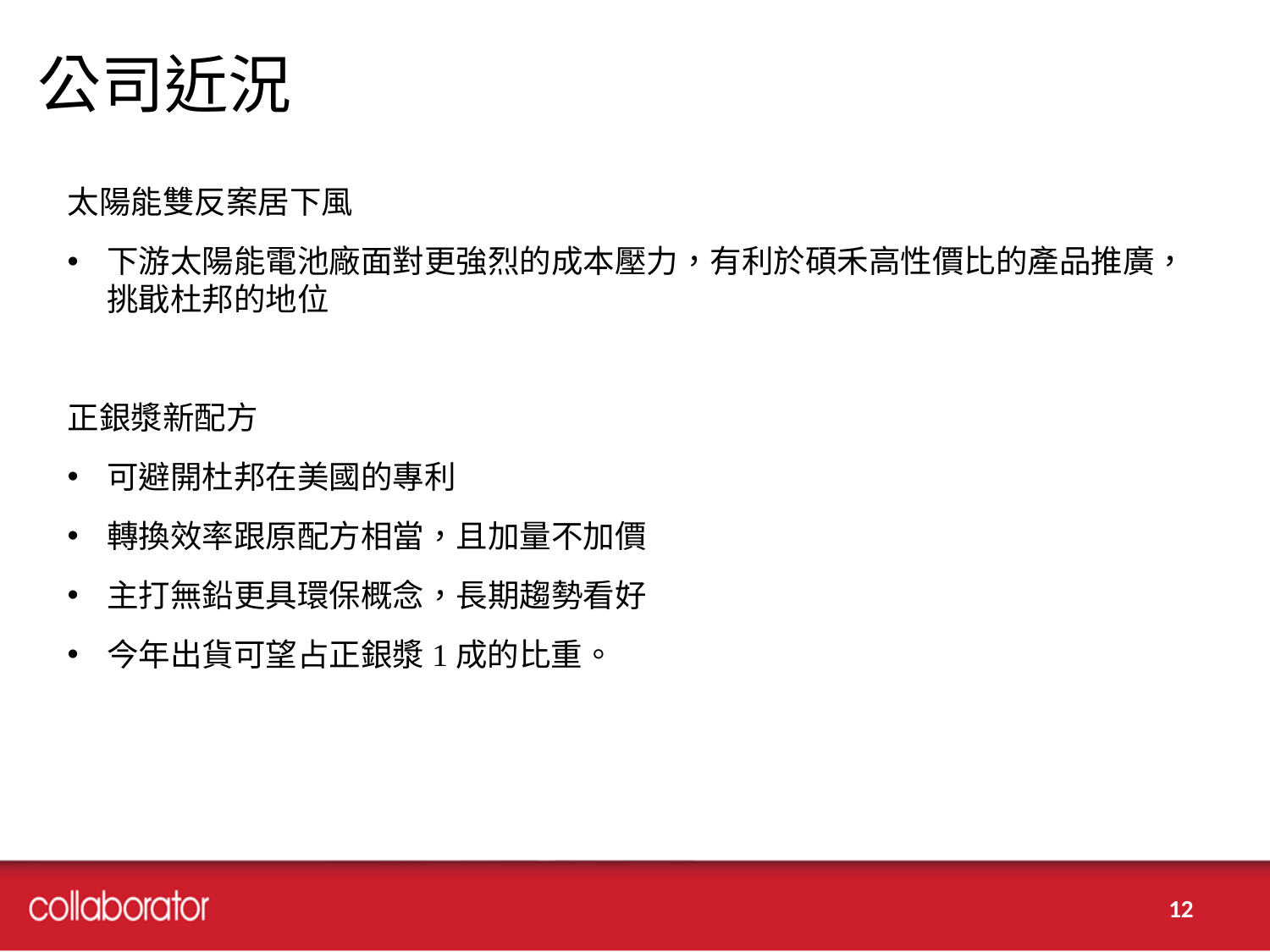

# 公司近況
太陽能雙反案居下風
下游太陽能電池廠面對更強烈的成本壓力，有利於碩禾高性價比的產品推廣，挑戢杜邦的地位

正銀漿新配方
可避開杜邦在美國的專利
轉換效率跟原配方相當，且加量不加價
主打無鉛更具環保概念，長期趨勢看好
今年出貨可望占正銀漿1成的比重。
12